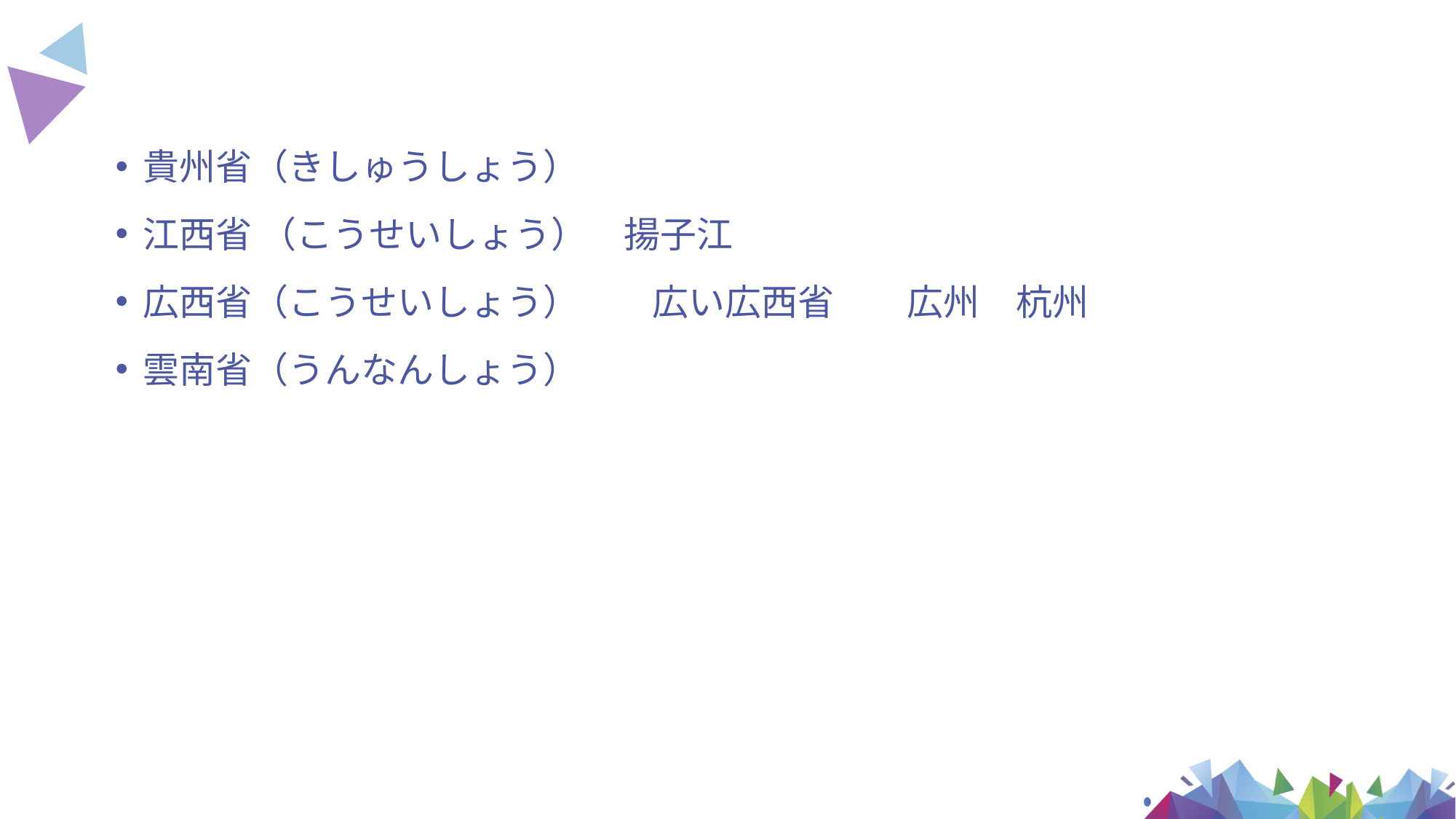

貴州省（きしゅうしょう）
江西省 （こうせいしょう）　揚子江
広西省（こうせいしょう）　　広い広西省　　広州　杭州
雲南省（うんなんしょう）